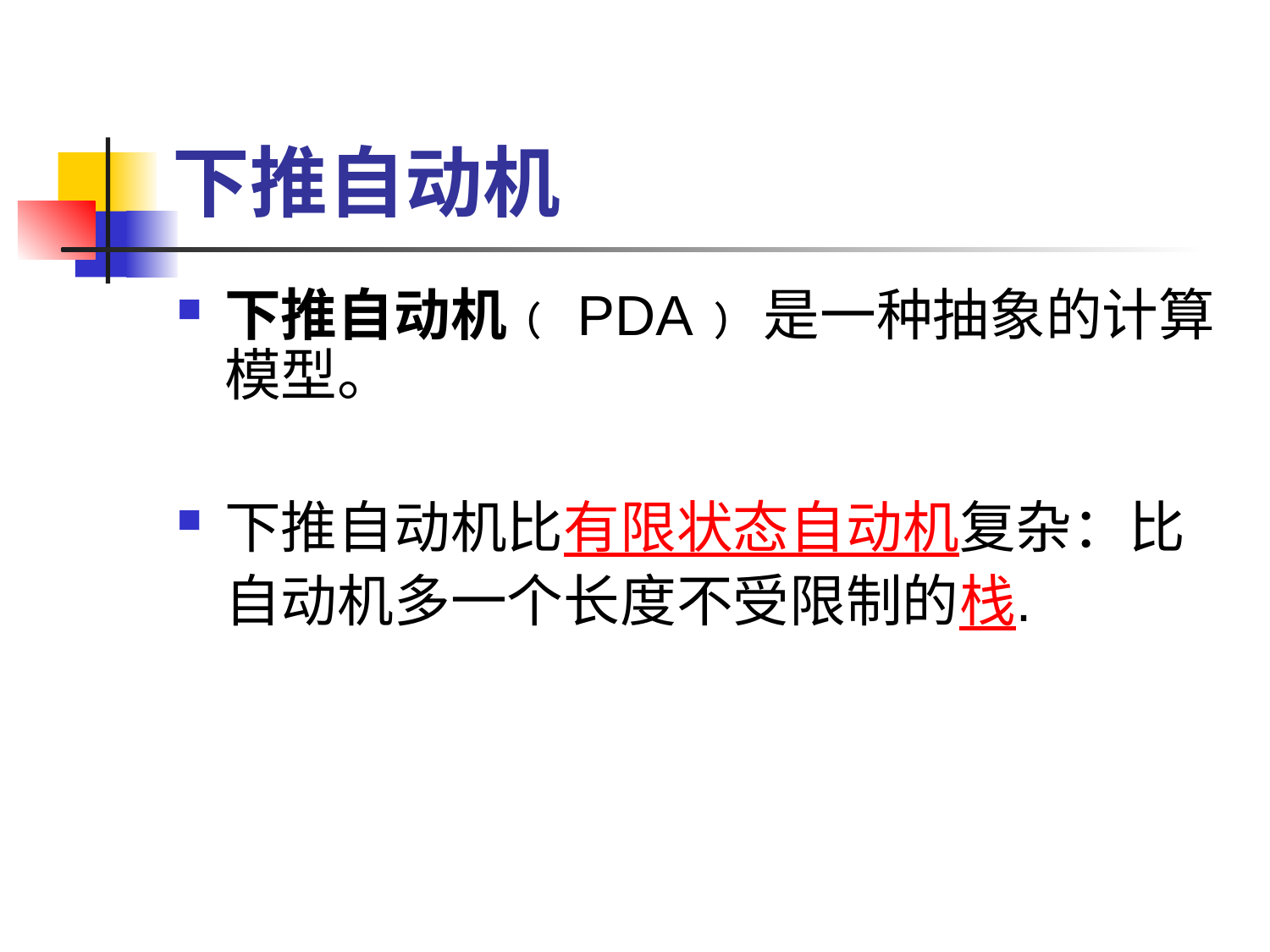

# 下推自动机
下推自动机﹙PDA﹚是一种抽象的计算模型。

下推自动机比有限状态自动机复杂：比自动机多一个长度不受限制的栈.